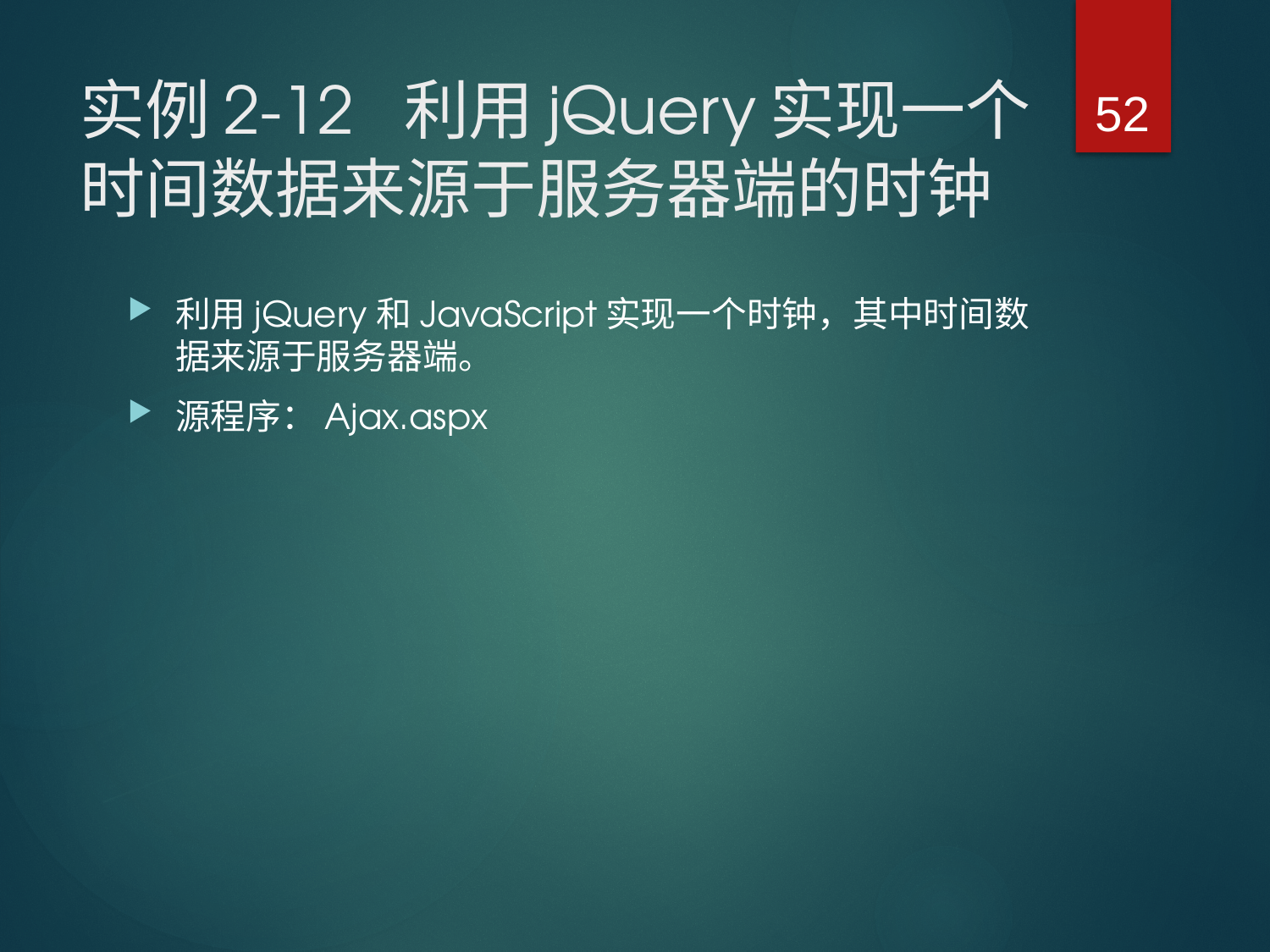

52
# 实例2-12  利用jQuery实现一个时间数据来源于服务器端的时钟
利用jQuery和JavaScript实现一个时钟，其中时间数据来源于服务器端。
源程序：Ajax.aspx